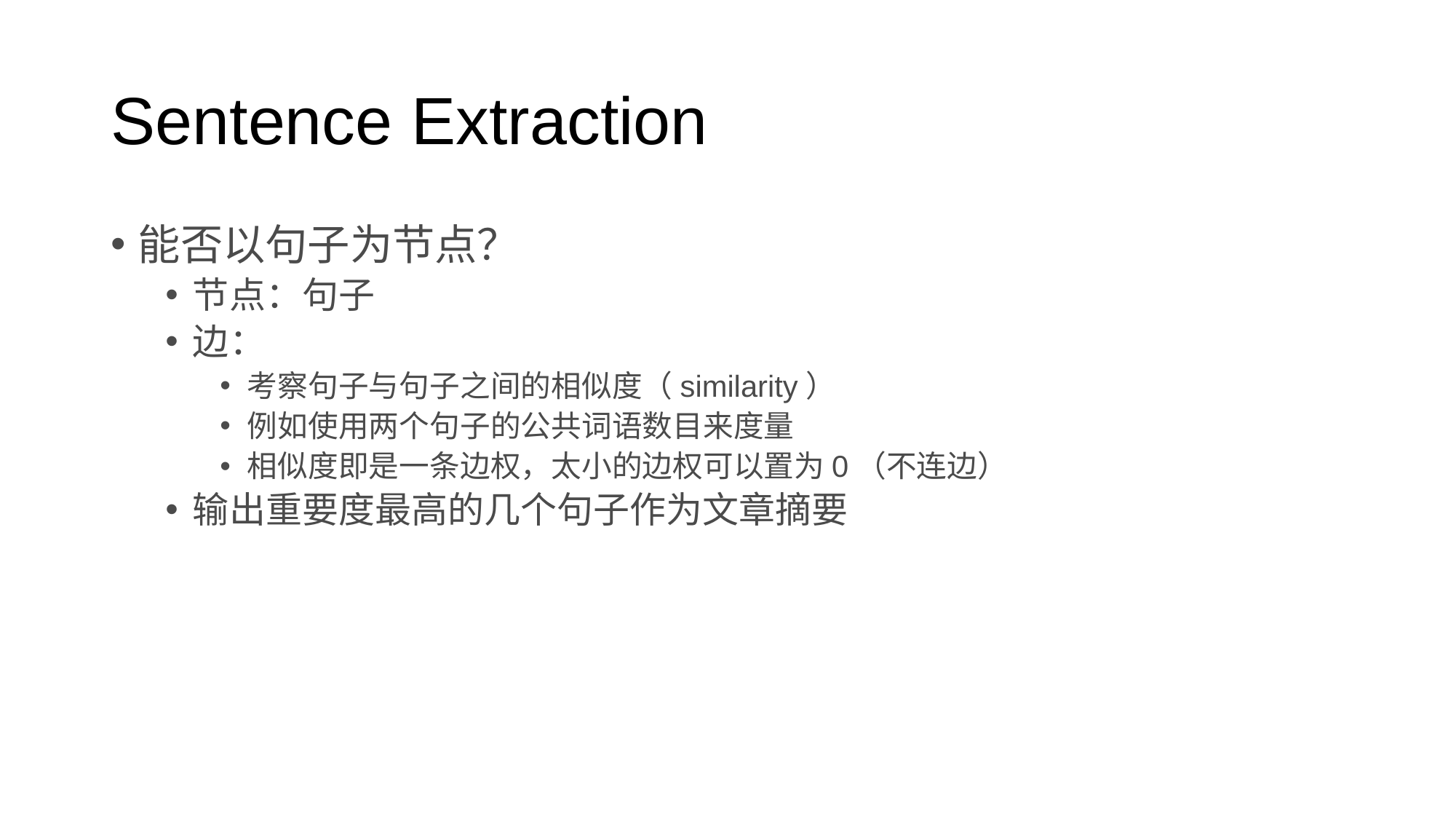

# Sentence Extraction
能否以句子为节点？
节点：句子
边：
考察句子与句子之间的相似度（similarity）
例如使用两个句子的公共词语数目来度量
相似度即是一条边权，太小的边权可以置为0（不连边）
输出重要度最高的几个句子作为文章摘要